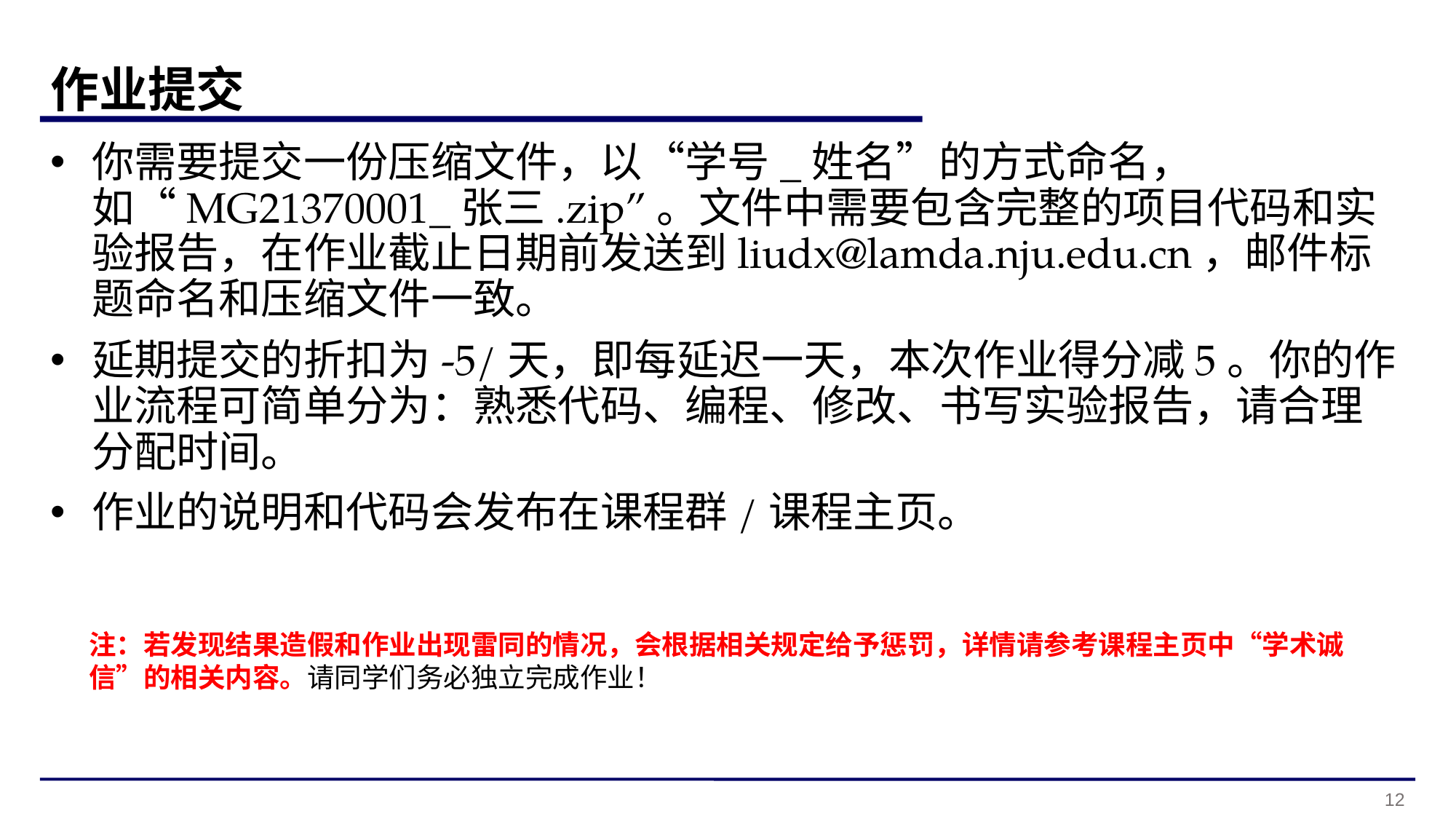

# 作业提交
你需要提交一份压缩文件，以“学号_姓名”的方式命名，如“MG21370001_张三.zip”。文件中需要包含完整的项目代码和实验报告，在作业截止日期前发送到liudx@lamda.nju.edu.cn，邮件标题命名和压缩文件一致。
延期提交的折扣为-5/天，即每延迟一天，本次作业得分减5。你的作业流程可简单分为：熟悉代码、编程、修改、书写实验报告，请合理分配时间。
作业的说明和代码会发布在课程群/课程主页。
注：若发现结果造假和作业出现雷同的情况，会根据相关规定给予惩罚，详情请参考课程主页中“学术诚信”的相关内容。请同学们务必独立完成作业！
12